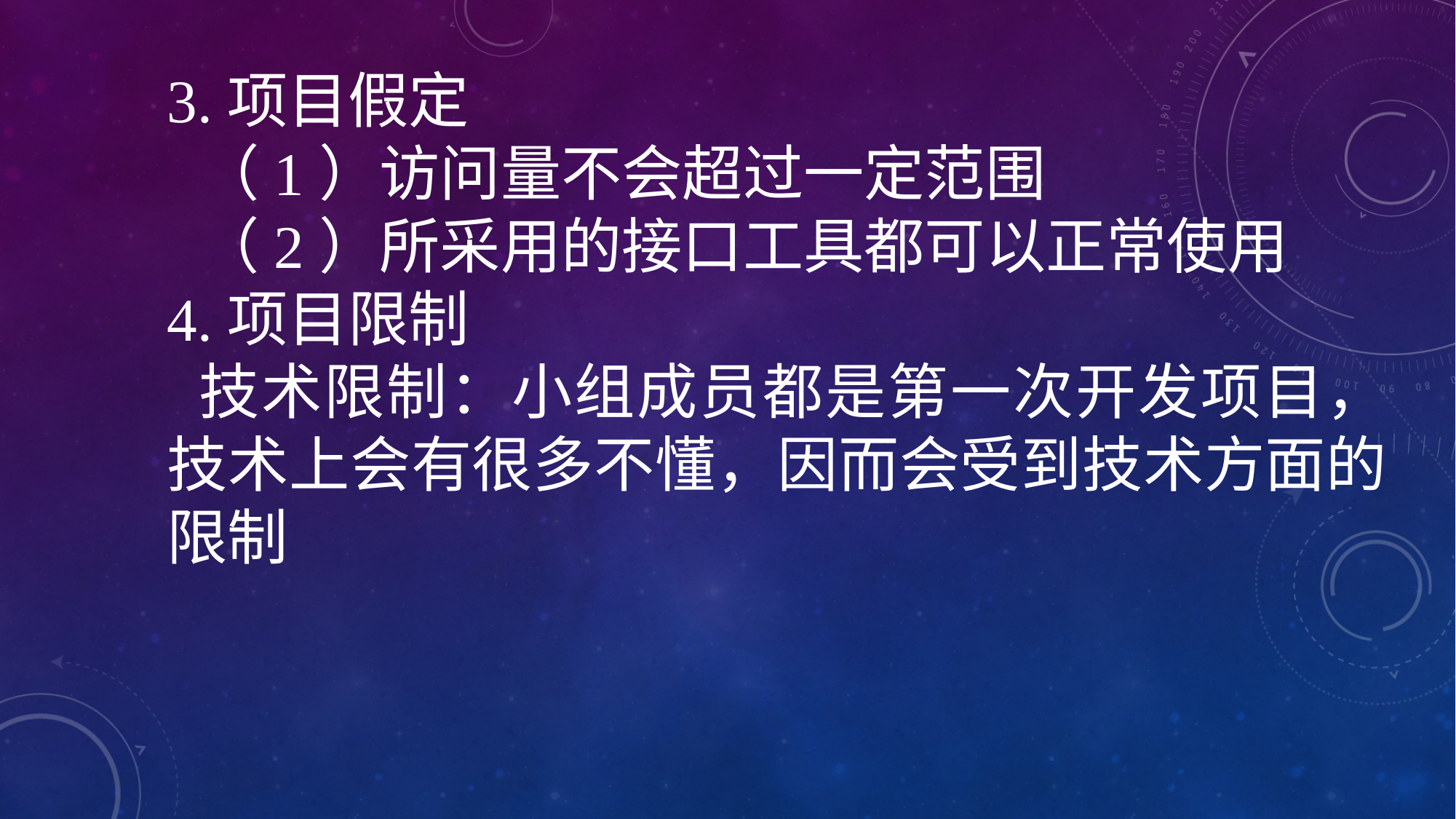

3.项目假定
（1）访问量不会超过一定范围
（2）所采用的接口工具都可以正常使用
4.项目限制
技术限制：小组成员都是第一次开发项目，技术上会有很多不懂，因而会受到技术方面的限制